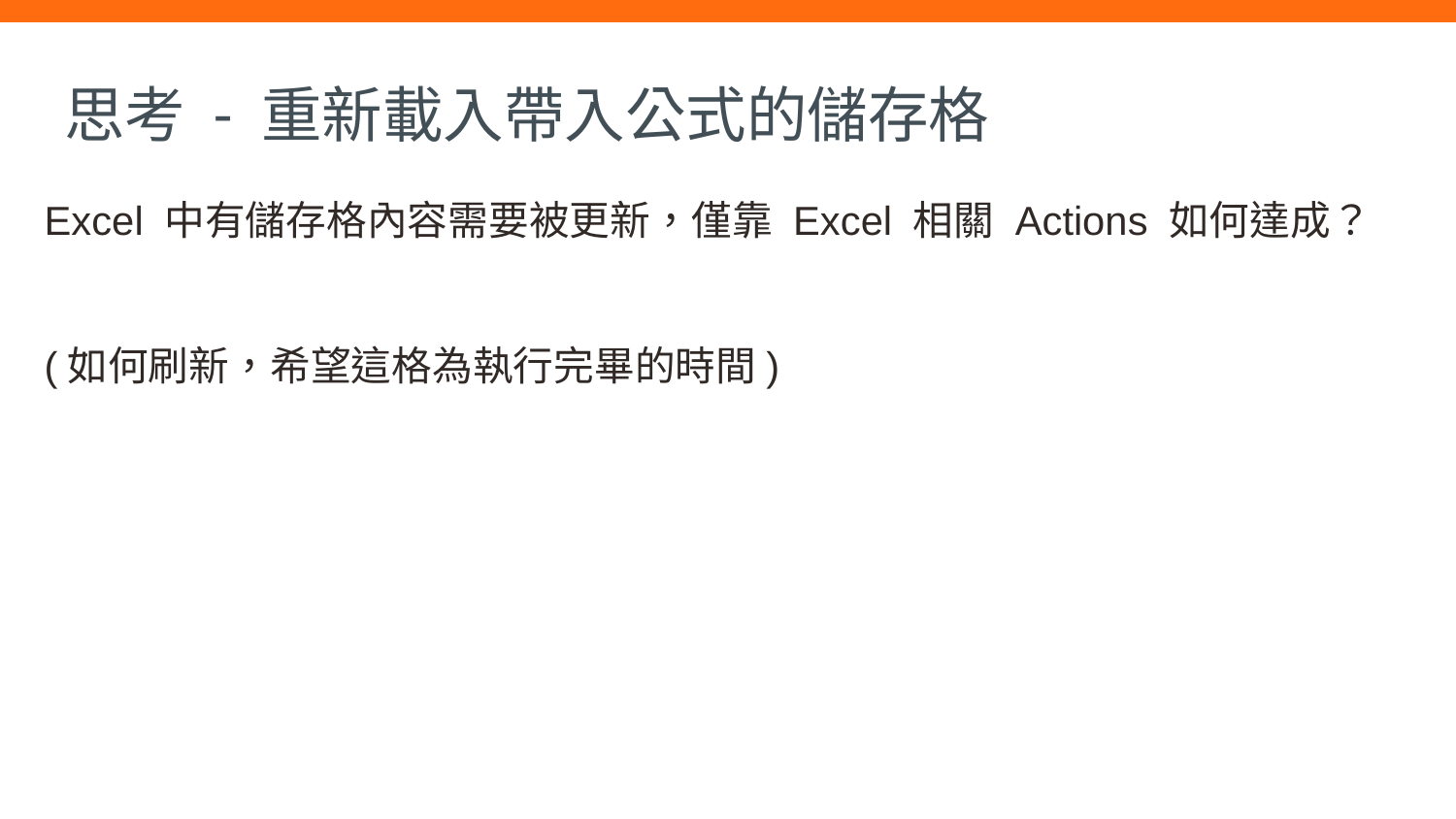

# 思考 - 重新載入帶入公式的儲存格
Excel 中有儲存格內容需要被更新，僅靠 Excel 相關 Actions 如何達成？

(如何刷新，希望這格為執行完畢的時間)